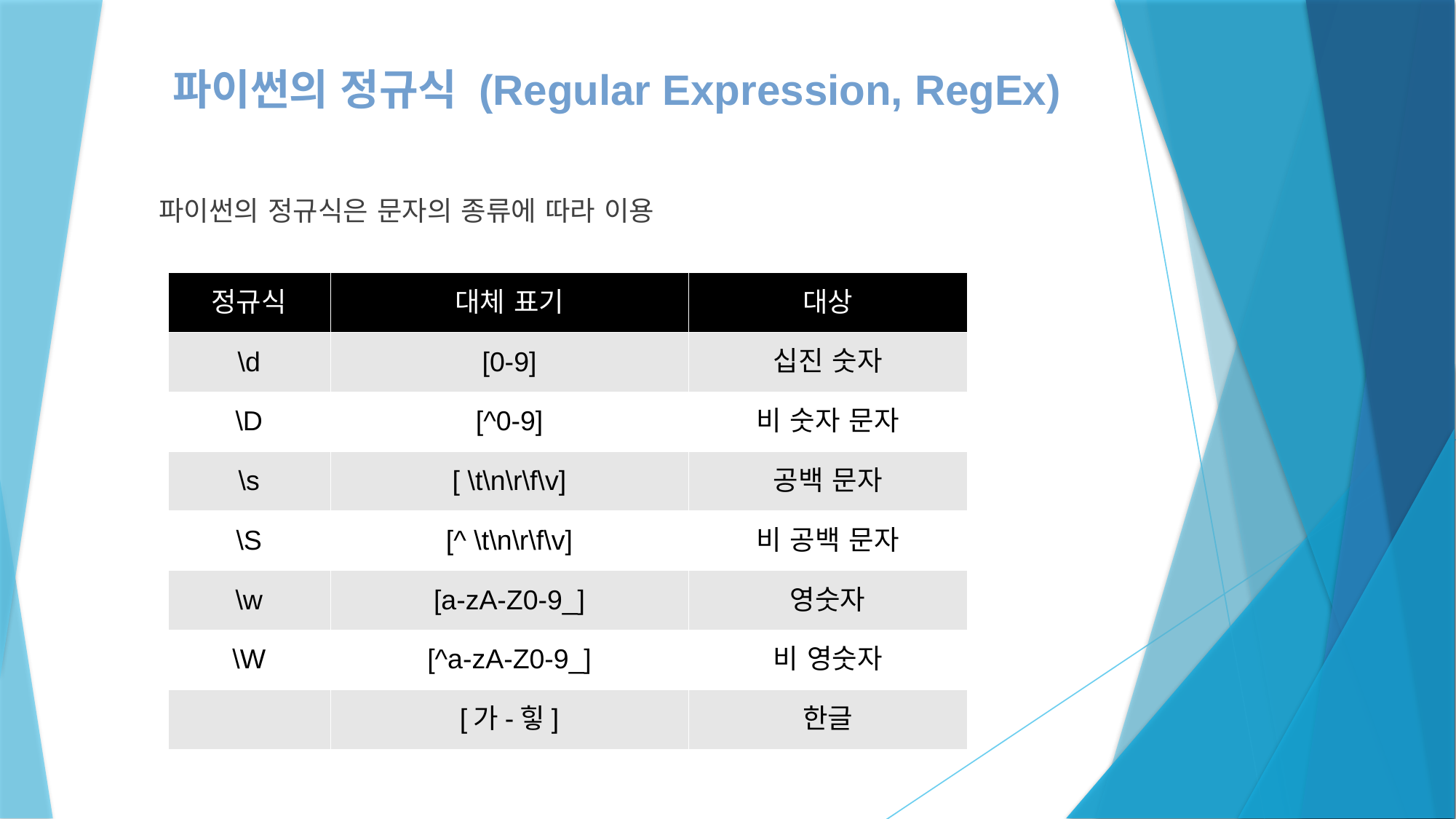

파이썬의 정규식 (Regular Expression, RegEx)
# 파이썬의 정규식은 문자의 종류에 따라 이용
| 정규식 | 대체 표기 | 대상 |
| --- | --- | --- |
| \d | [0-9] | 십진 숫자 |
| \D | [^0-9] | 비 숫자 문자 |
| \s | [ \t\n\r\f\v] | 공백 문자 |
| \S | [^ \t\n\r\f\v] | 비 공백 문자 |
| \w | [a-zA-Z0-9\_] | 영숫자 |
| \W | [^a-zA-Z0-9\_] | 비 영숫자 |
|  | [가-힣] | 한글 |